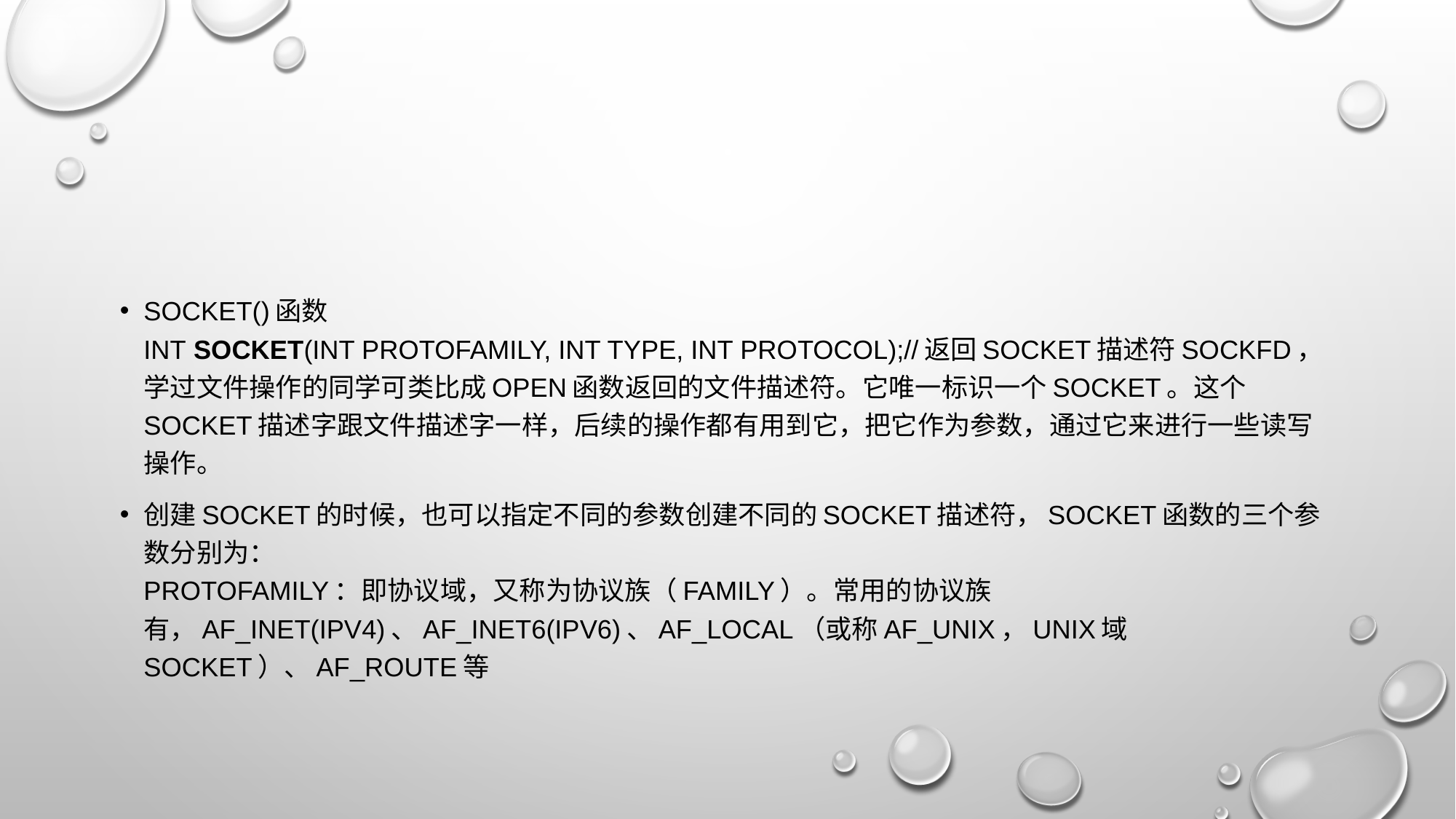

#
socket()函数
int socket(int protofamily, int type, int protocol);//返回socket描述符sockfd，学过文件操作的同学可类比成open函数返回的文件描述符。它唯一标识一个socket。这个socket描述字跟文件描述字一样，后续的操作都有用到它，把它作为参数，通过它来进行一些读写操作。
创建socket的时候，也可以指定不同的参数创建不同的socket描述符，socket函数的三个参数分别为：
protofamily：即协议域，又称为协议族（family）。常用的协议族有，AF_INET(IPV4)、AF_INET6(IPV6)、AF_LOCAL（或称AF_UNIX，Unix域socket）、AF_ROUTE等